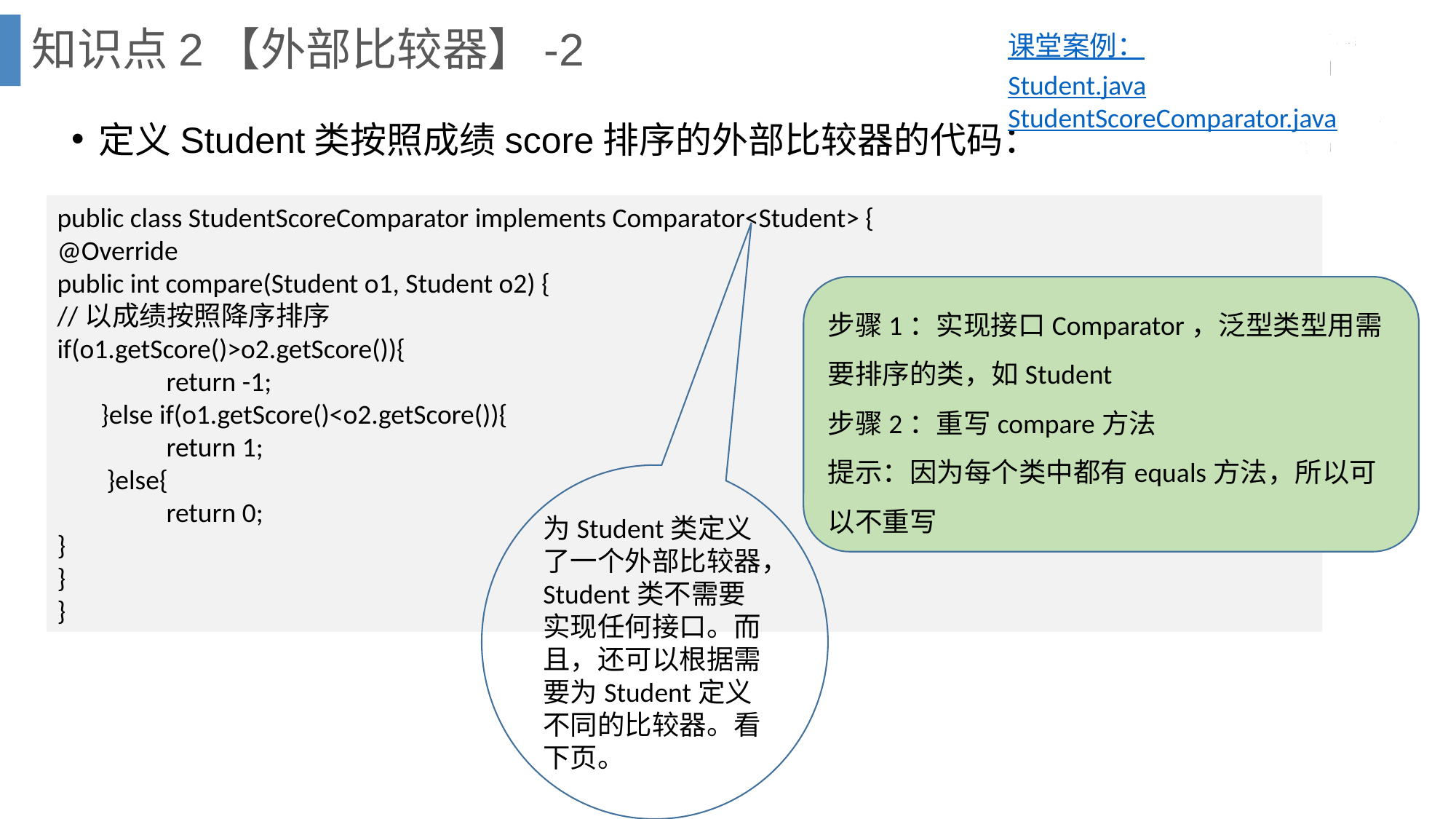

知识点2【外部比较器】-2
课堂案例：
Student.java
StudentScoreComparator.java
定义Student类按照成绩score排序的外部比较器的代码：
public class StudentScoreComparator implements Comparator<Student> {
@Override
public int compare(Student o1, Student o2) {
//以成绩按照降序排序
if(o1.getScore()>o2.getScore()){
	return -1;
       }else if(o1.getScore()<o2.getScore()){
	return 1;
        }else{
	return 0;
}
}
}
步骤1：实现接口Comparator，泛型类型用需要排序的类，如Student
步骤2：重写compare方法
提示：因为每个类中都有equals方法，所以可以不重写
为Student类定义了一个外部比较器，Student类不需要实现任何接口。而且，还可以根据需要为Student定义不同的比较器。看下页。